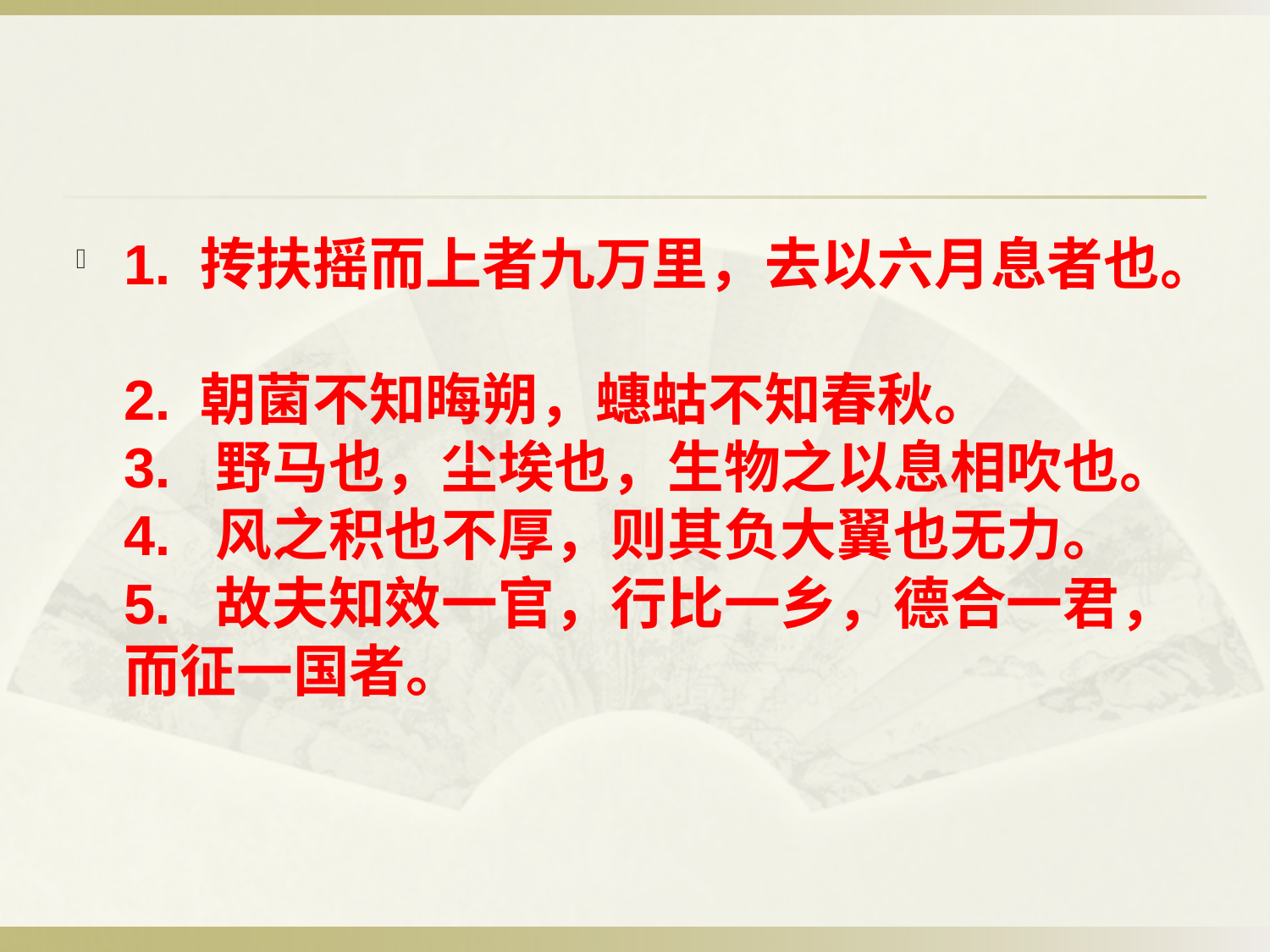

#
1. 抟扶摇而上者九万里，去以六月息者也。
2. 朝菌不知晦朔，蟪蛄不知春秋。
3.  野马也，尘埃也，生物之以息相吹也。
4.  风之积也不厚，则其负大翼也无力。
5.  故夫知效一官，行比一乡，德合一君，而征一国者。